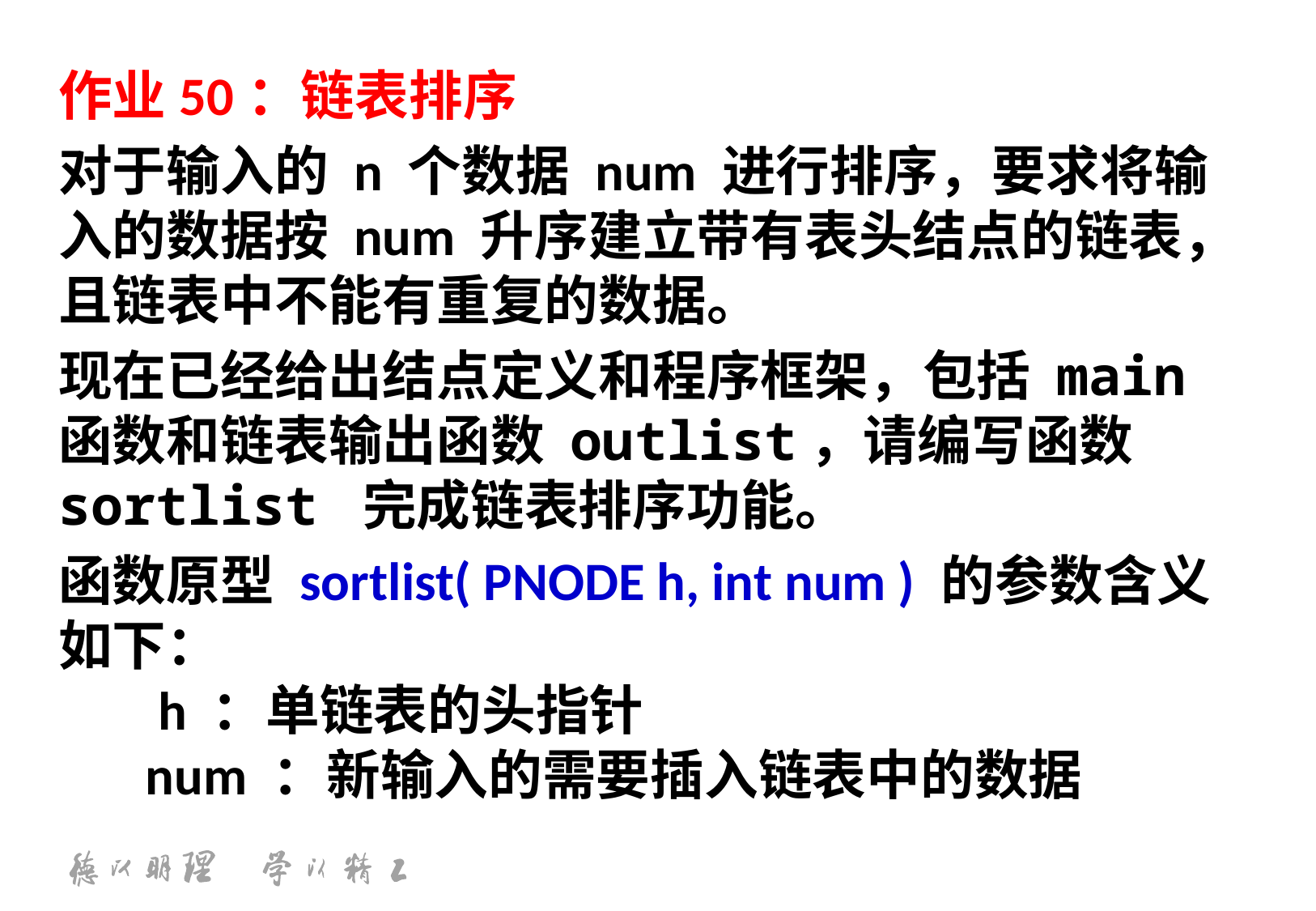

作业50：链表排序
对于输入的 n 个数据 num 进行排序，要求将输入的数据按 num 升序建立带有表头结点的链表，且链表中不能有重复的数据。
现在已经给出结点定义和程序框架，包括 main 函数和链表输出函数 outlist，请编写函数 sortlist 完成链表排序功能。
函数原型 sortlist( PNODE h, int num ) 的参数含义如下： 
       h ：单链表的头指针
      num ：新输入的需要插入链表中的数据

108